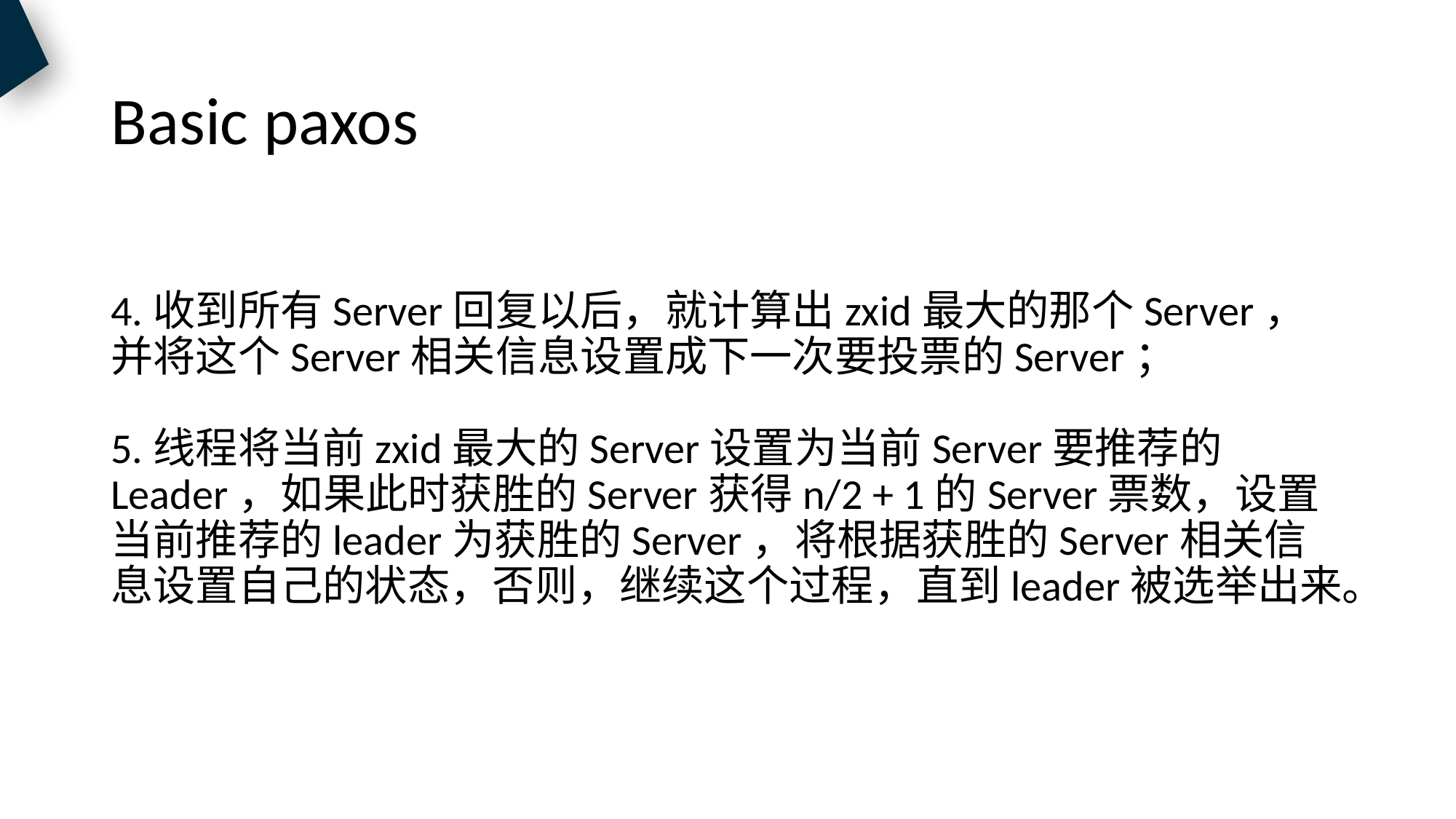

# Basic paxos

4.收到所有Server回复以后，就计算出zxid最大的那个Server，并将这个Server相关信息设置成下一次要投票的Server； 
5.线程将当前zxid最大的Server设置为当前Server要推荐的Leader，如果此时获胜的Server获得n/2 + 1的Server票数，设置当前推荐的leader为获胜的Server，将根据获胜的Server相关信息设置自己的状态，否则，继续这个过程，直到leader被选举出来。